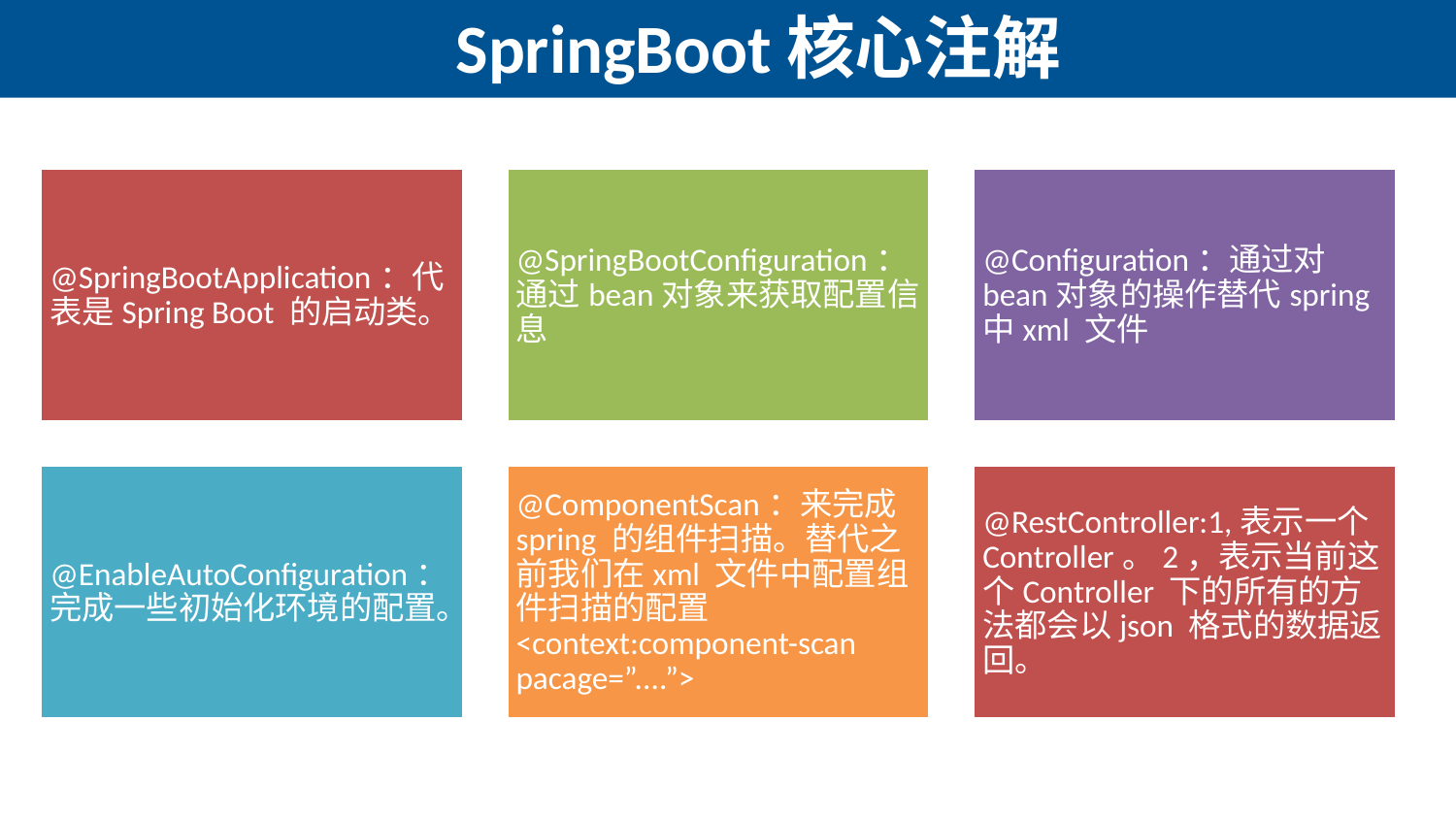

# SpringBoot核心注解
@SpringBootApplication：代表是Spring Boot 的启动类。
@SpringBootConfiguration：通过bean对象来获取配置信息
@Configuration：通过对bean对象的操作替代spring 中xml 文件
@EnableAutoConfiguration：完成一些初始化环境的配置。
@ComponentScan：来完成spring 的组件扫描。替代之前我们在xml 文件中配置组件扫描的配置<context:component-scan pacage=”....”>
@RestController:1,表示一个Controller。2，表示当前这个Controller 下的所有的方法都会以json 格式的数据返回。